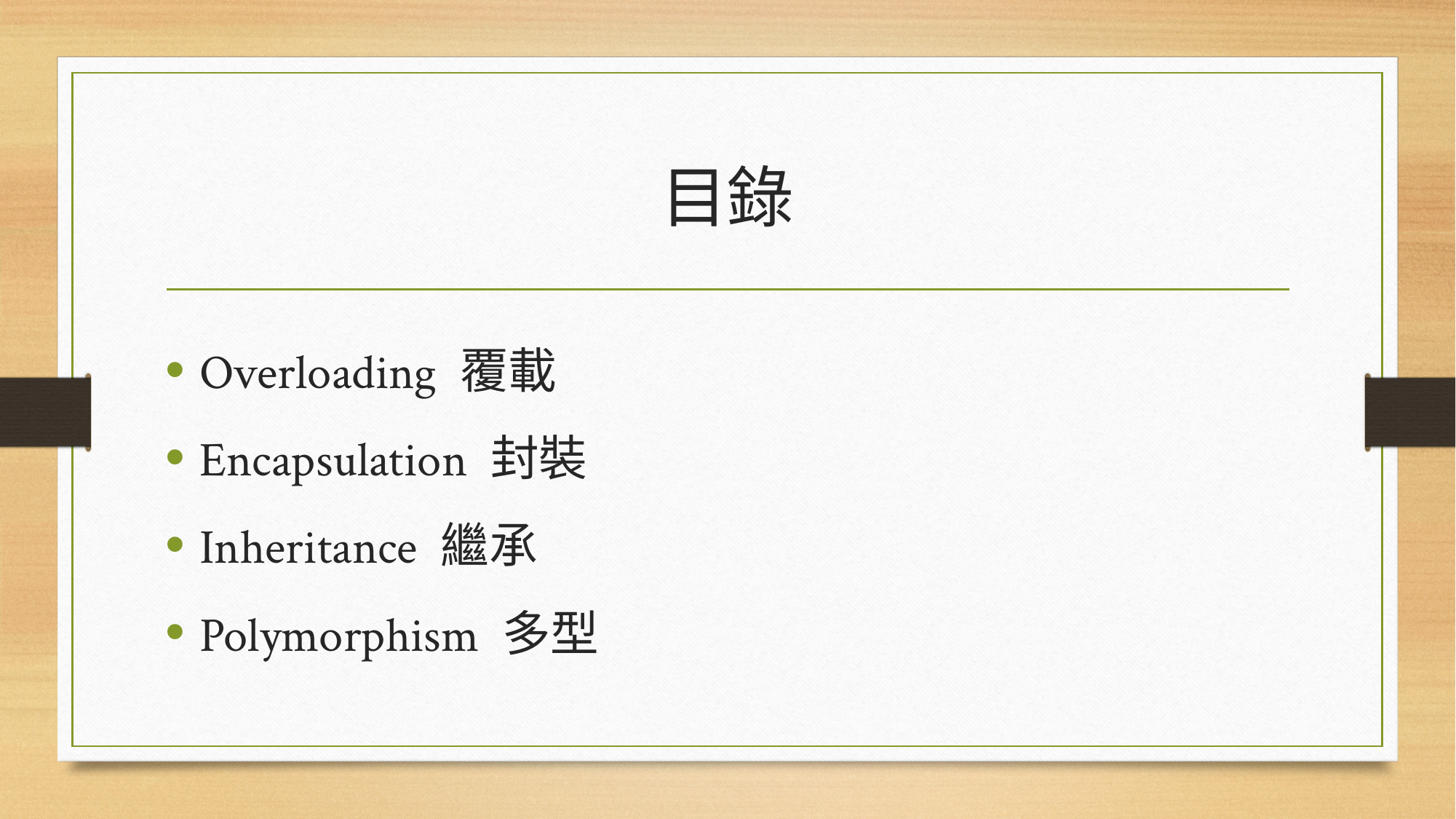

# 目錄
Overloading 覆載
Encapsulation 封裝
Inheritance 繼承
Polymorphism 多型